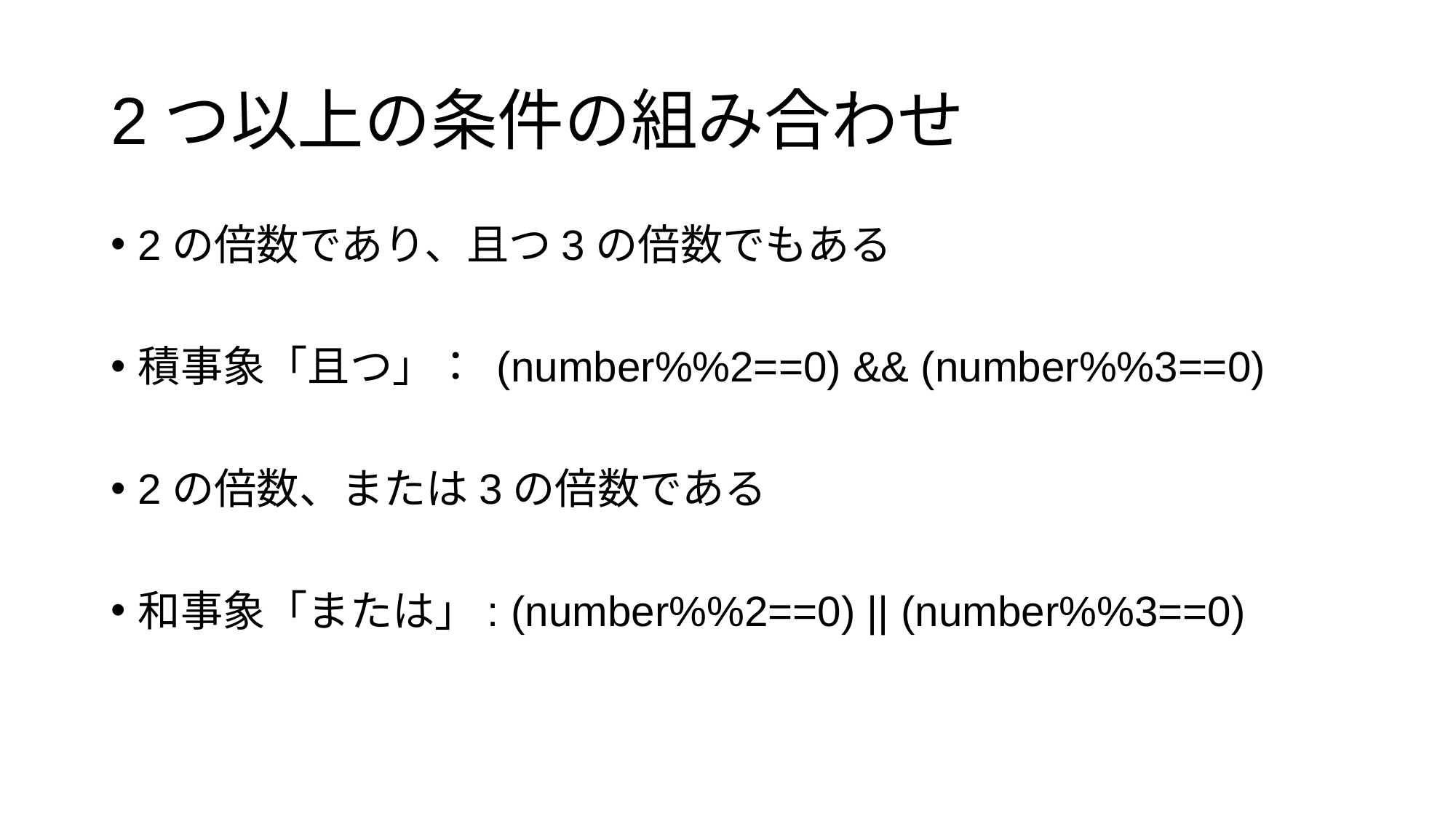

# 2つ以上の条件の組み合わせ
2の倍数であり、且つ3の倍数でもある

積事象「且つ」： (number%%2==0) && (number%%3==0)

2の倍数、または3の倍数である

和事象「または」: (number%%2==0) || (number%%3==0)